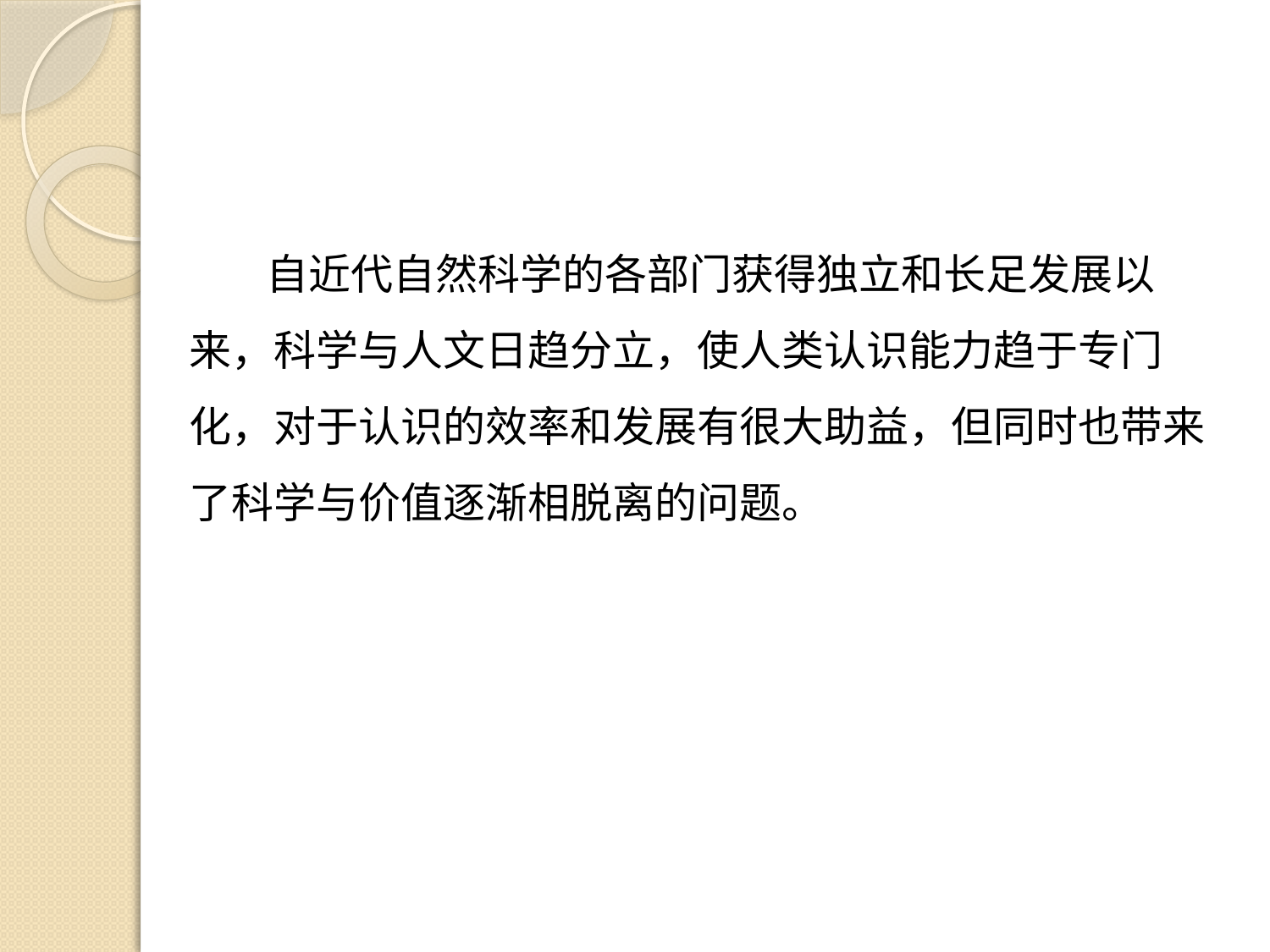

自近代自然科学的各部门获得独立和长足发展以来，科学与人文日趋分立，使人类认识能力趋于专门化，对于认识的效率和发展有很大助益，但同时也带来了科学与价值逐渐相脱离的问题。